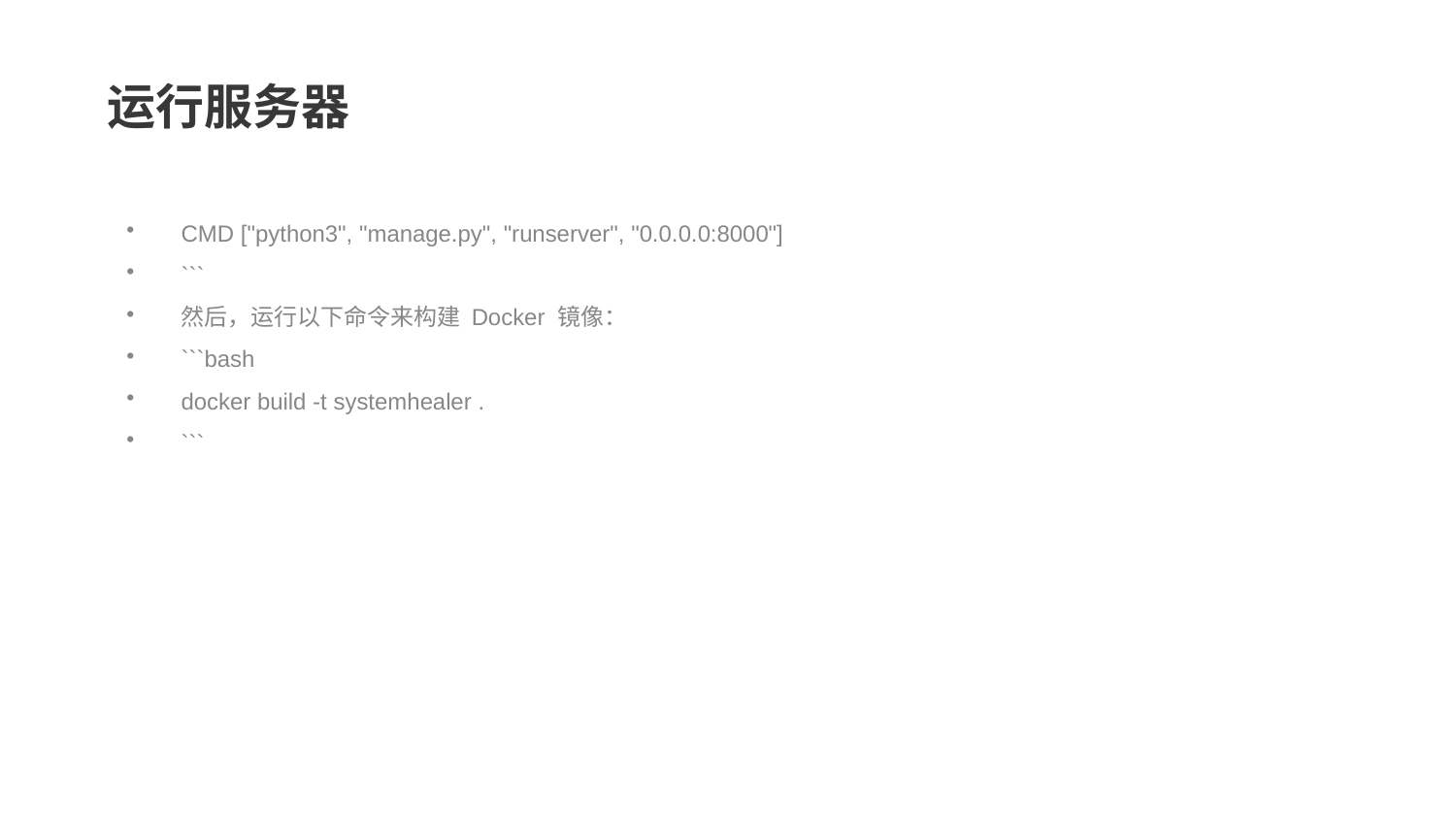

运行服务器
CMD ["python3", "manage.py", "runserver", "0.0.0.0:8000"]
```
然后，运行以下命令来构建 Docker 镜像：
```bash
docker build -t systemhealer .
```